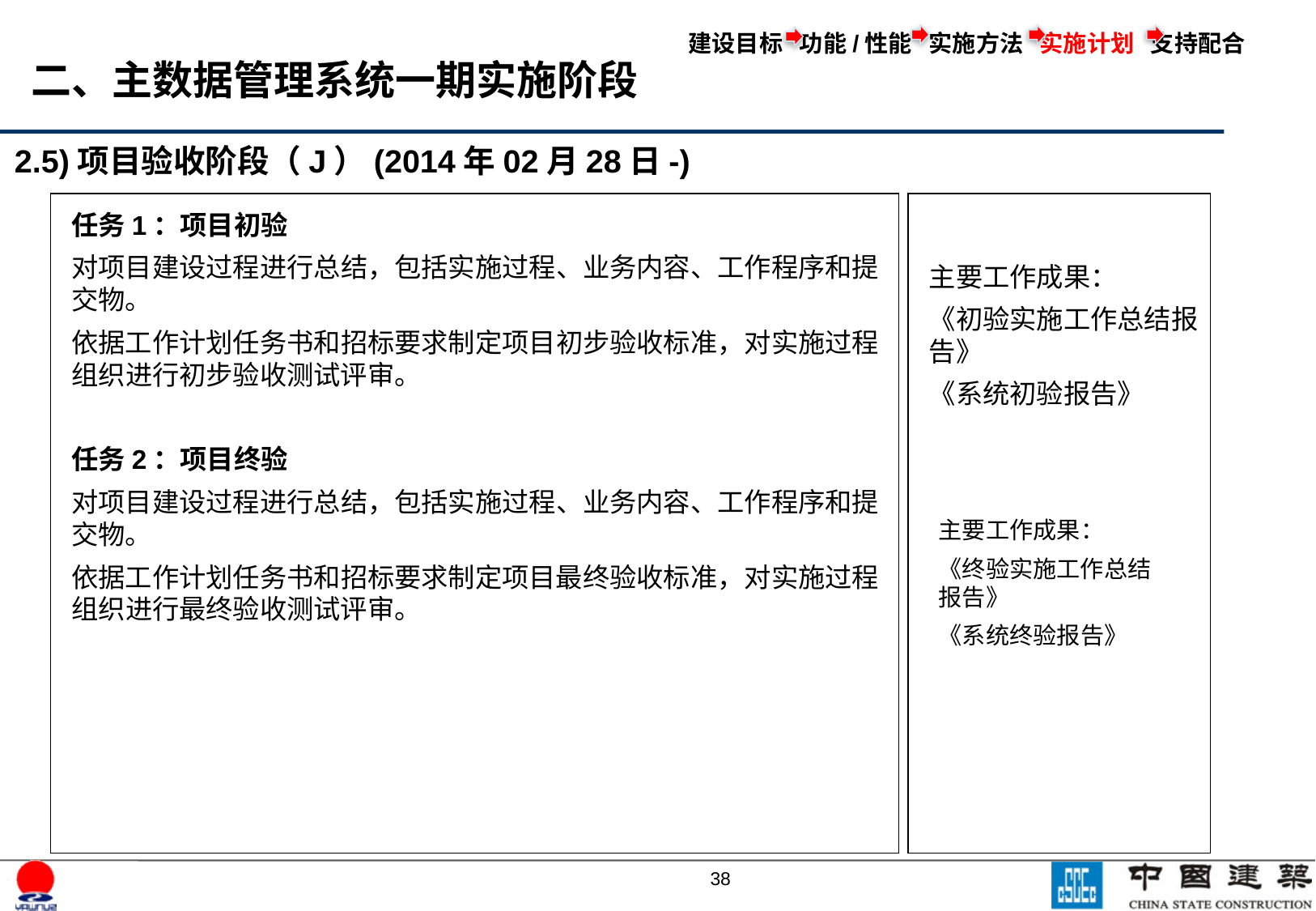

建设目标   功能/性能   实施方法   实施计划   支持配合

二、主数据管理系统一期实施阶段
2.5)项目验收阶段（J）(2014年02月28日-)

任务1：项目初验
对项目建设过程进行总结，包括实施过程、业务内容、工作程序和提交物。
依据工作计划任务书和招标要求制定项目初步验收标准，对实施过程组织进行初步验收测试评审。

任务2：项目终验
对项目建设过程进行总结，包括实施过程、业务内容、工作程序和提交物。
依据工作计划任务书和招标要求制定项目最终验收标准，对实施过程组织进行最终验收测试评审。

主要工作成果：
《初验实施工作总结报告》
《系统初验报告》
主要工作成果：
《终验实施工作总结报告》
《系统终验报告》
38